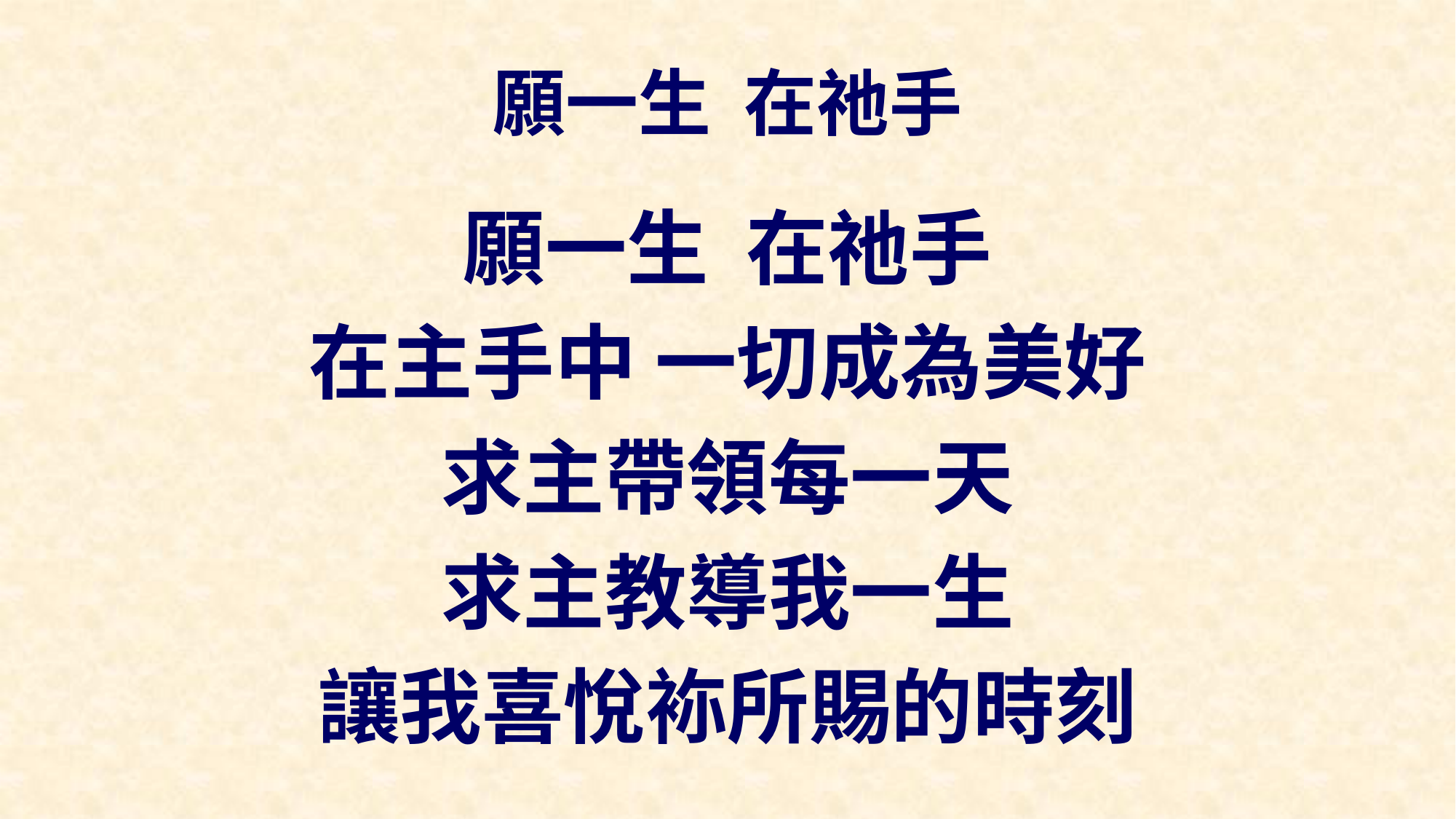

# 願一生  在祂手
願一生  在祂手
在主手中 一切成為美好
求主帶領每一天
求主教導我一生
讓我喜悅袮所賜的時刻